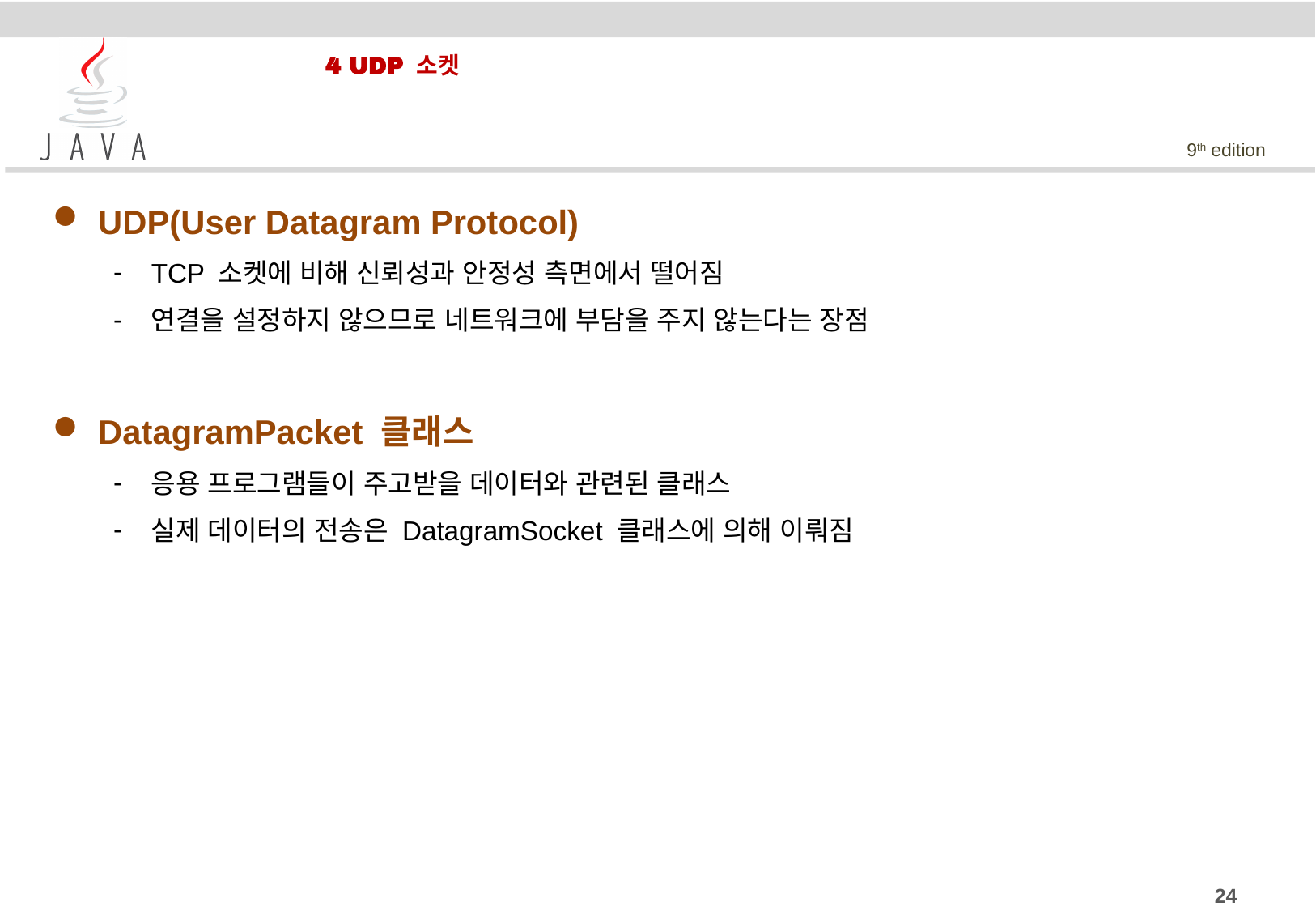

# 4 UDP 소켓
UDP(User Datagram Protocol)
TCP 소켓에 비해 신뢰성과 안정성 측면에서 떨어짐
연결을 설정하지 않으므로 네트워크에 부담을 주지 않는다는 장점

DatagramPacket 클래스
응용 프로그램들이 주고받을 데이터와 관련된 클래스
실제 데이터의 전송은 DatagramSocket 클래스에 의해 이뤄짐

24